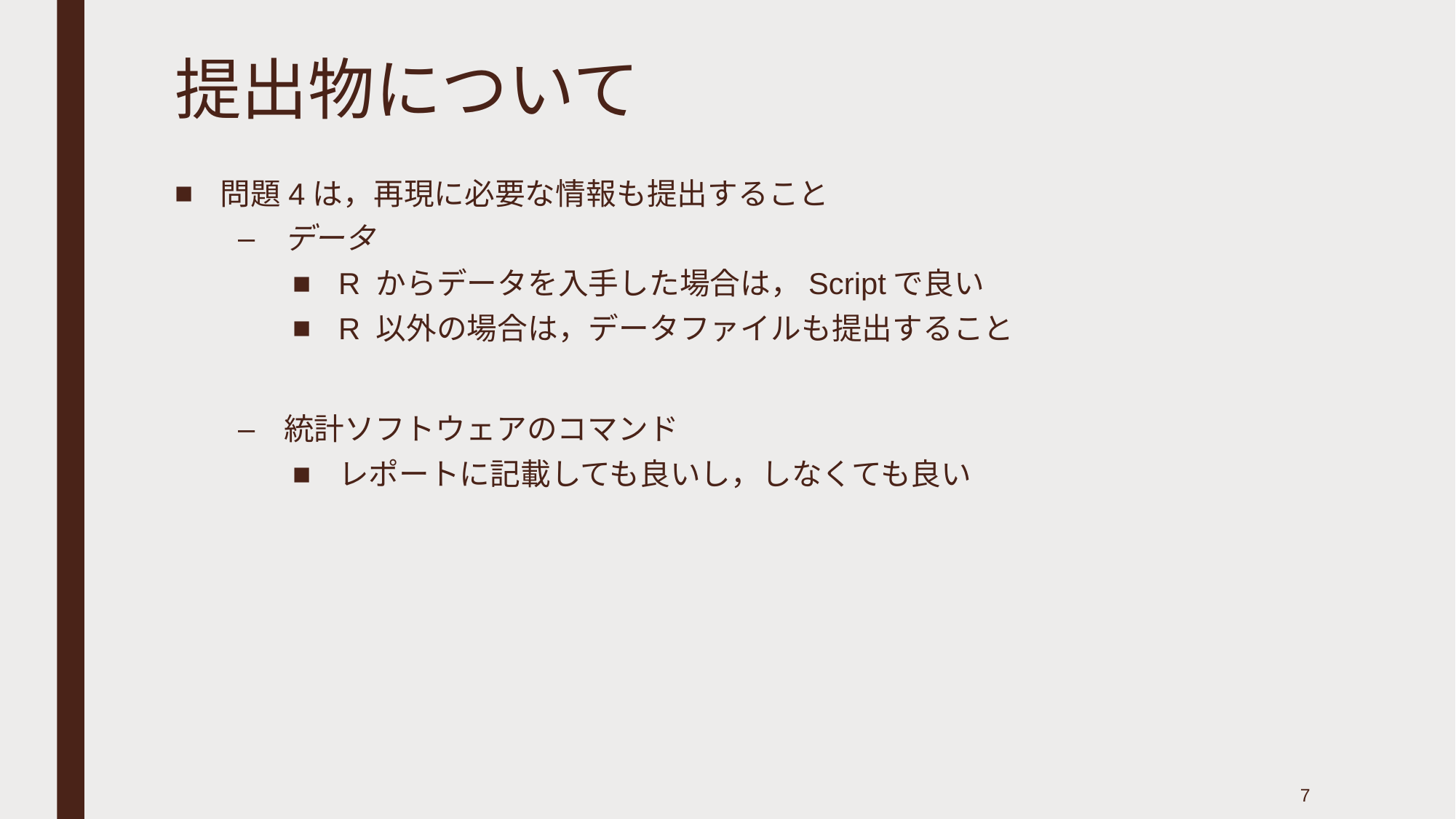

# 提出物について
問題4は，再現に必要な情報も提出すること
データ
R からデータを入手した場合は，Scriptで良い
R 以外の場合は，データファイルも提出すること

統計ソフトウェアのコマンド
レポートに記載しても良いし，しなくても良い
7